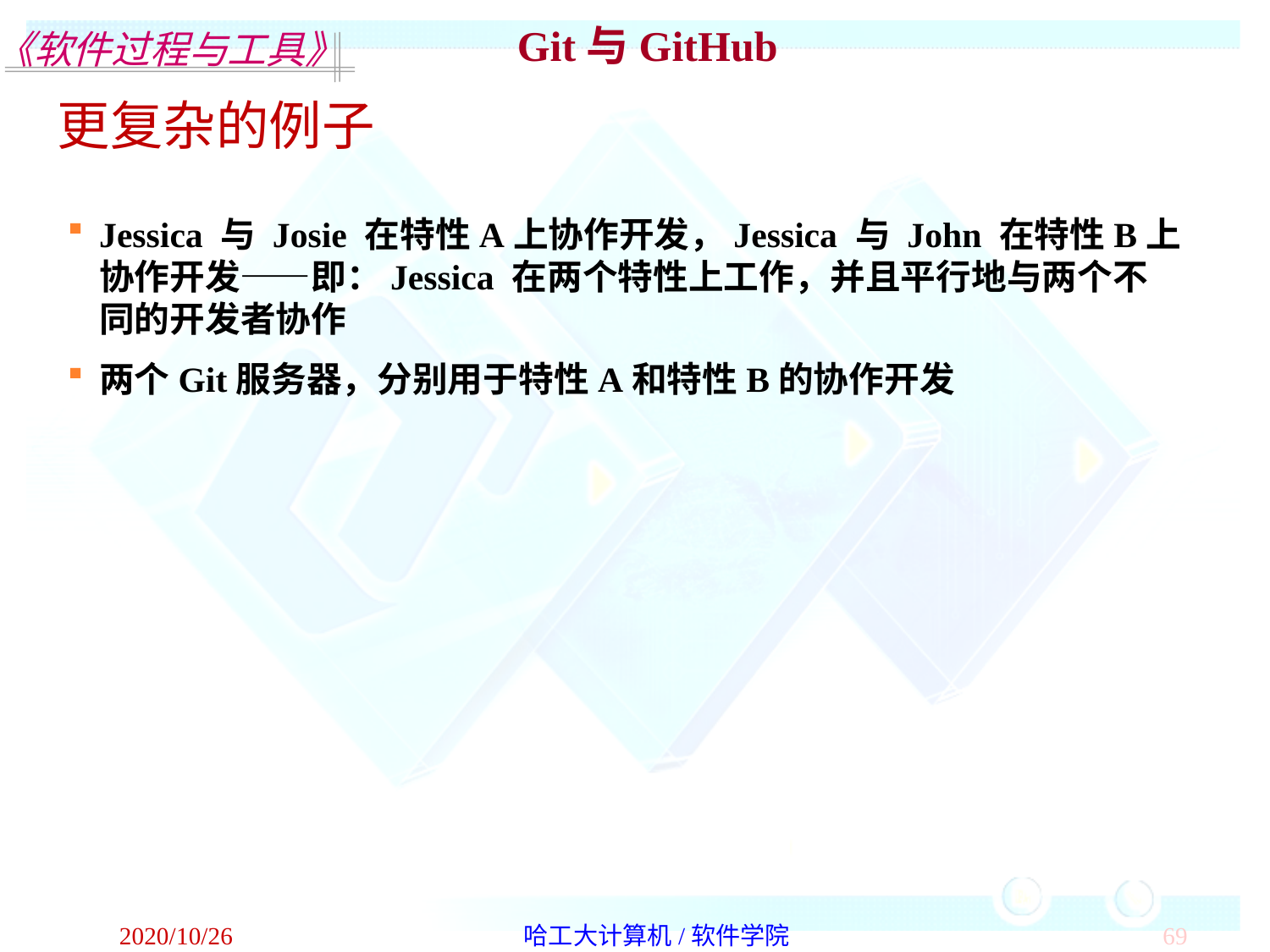

Git与GitHub
更复杂的例子
Jessica 与 Josie 在特性A上协作开发，Jessica 与 John 在特性B上协作开发——即：Jessica 在两个特性上工作，并且平行地与两个不同的开发者协作
两个Git服务器，分别用于特性A和特性B的协作开发